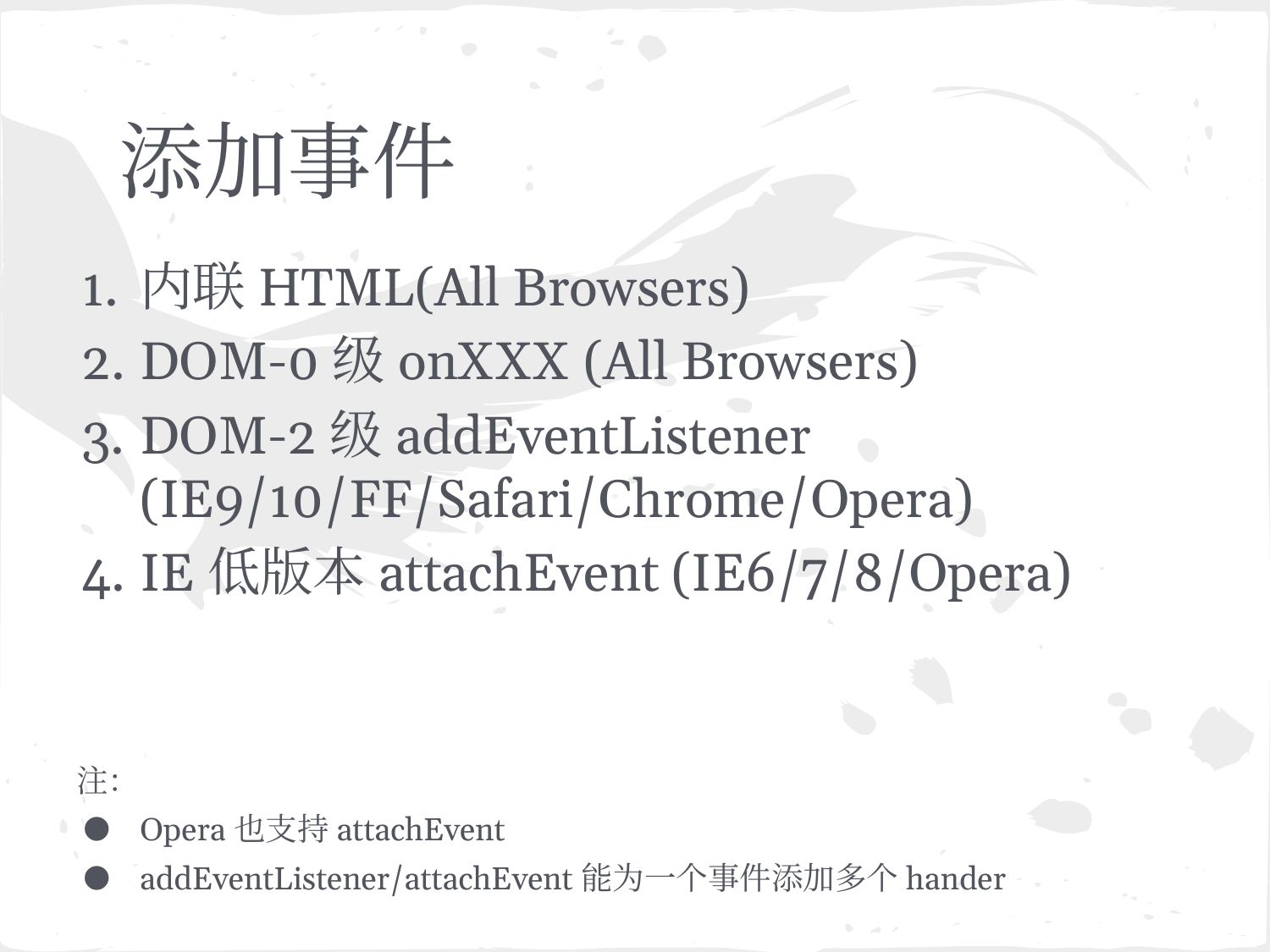

# 添加事件
内联HTML(All Browsers)
DOM-0级onXXX (All Browsers)
DOM-2级addEventListener (IE9/10/FF/Safari/Chrome/Opera)
IE低版本attachEvent (IE6/7/8/Opera)

注：
Opera也支持attachEvent
addEventListener/attachEvent能为一个事件添加多个hander